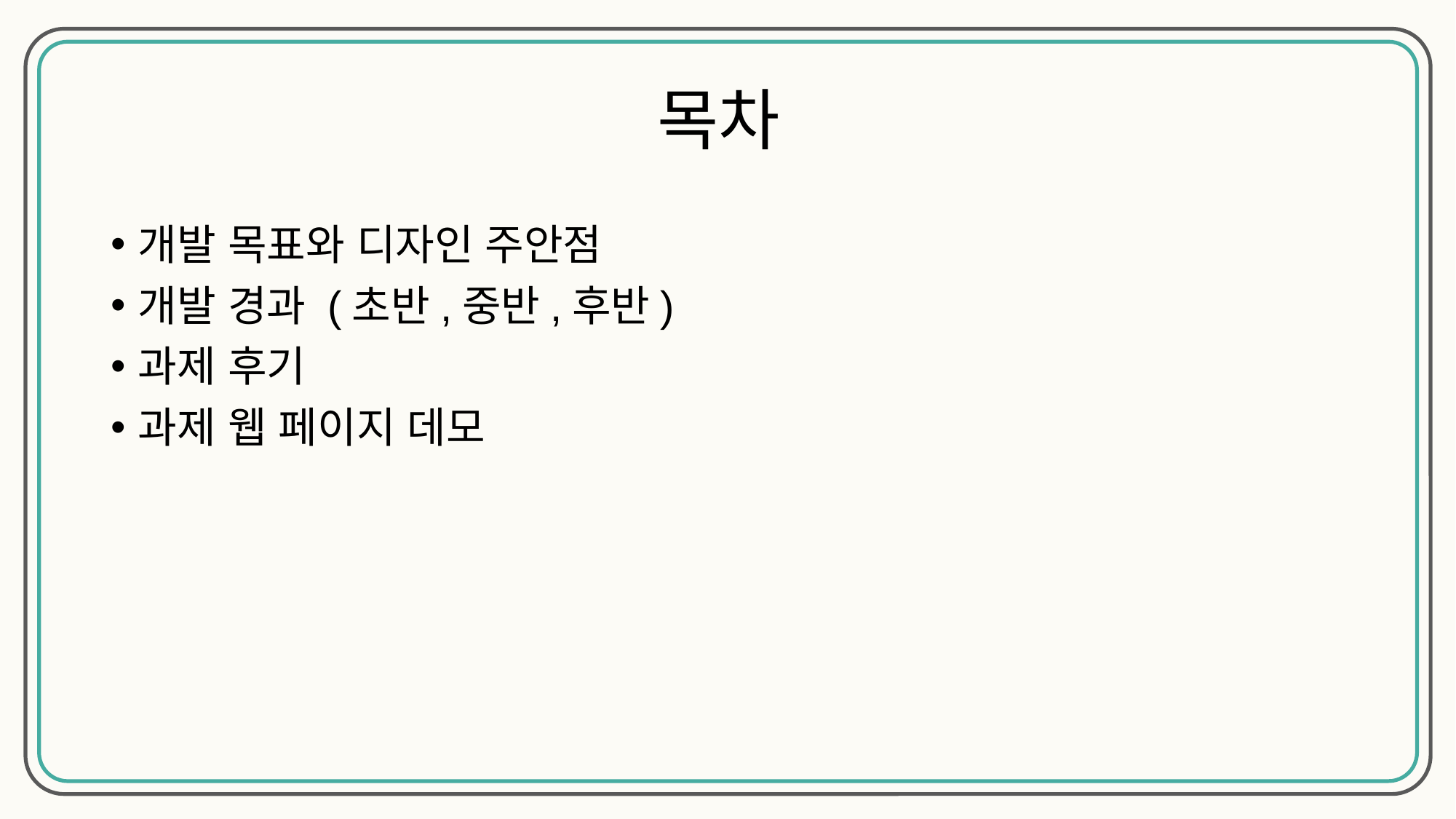

# 목차
개발 목표와 디자인 주안점
개발 경과 (초반,중반,후반)
과제 후기
과제 웹 페이지 데모